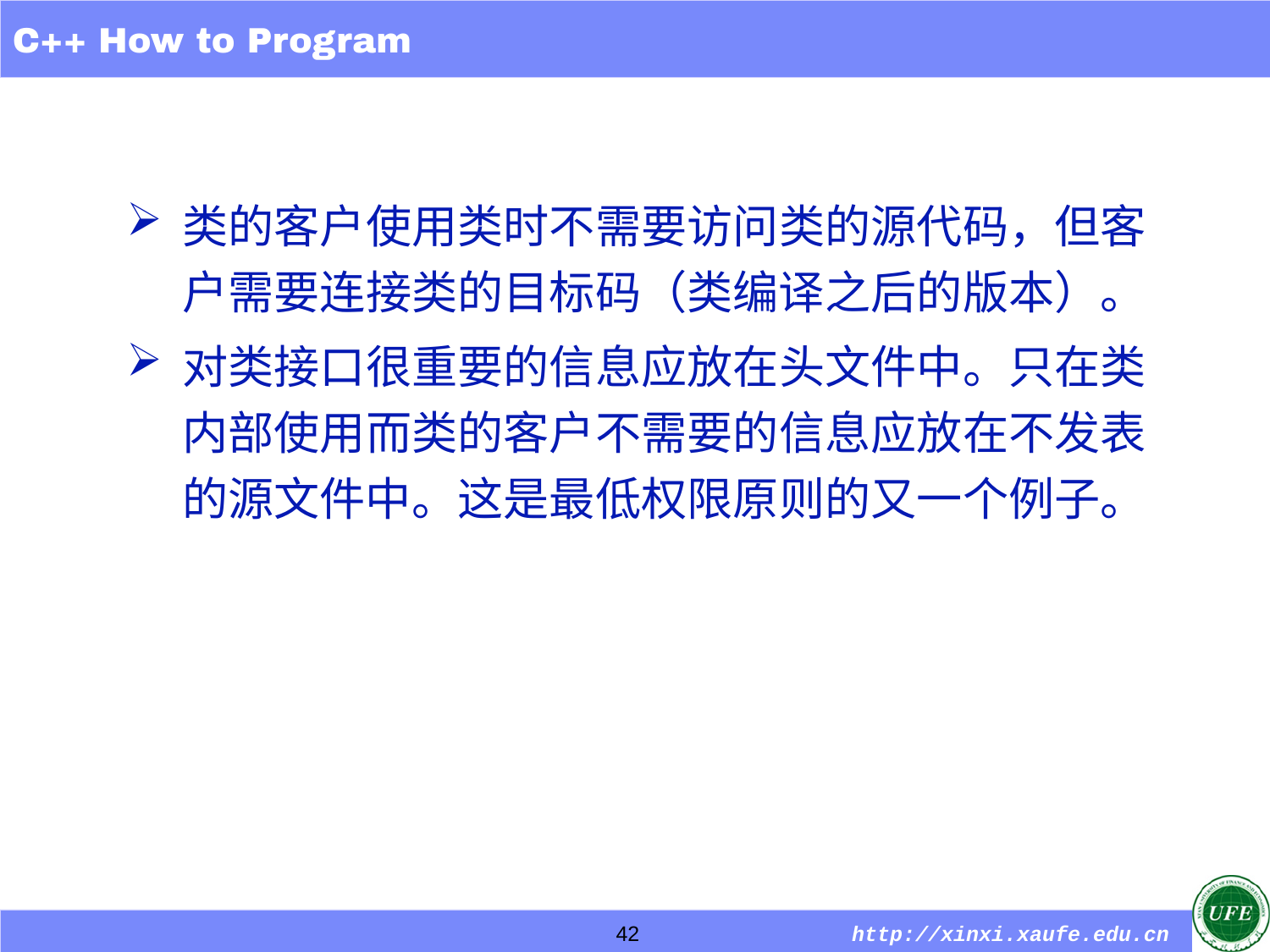

类的客户使用类时不需要访问类的源代码，但客户需要连接类的目标码（类编译之后的版本）。
对类接口很重要的信息应放在头文件中。只在类内部使用而类的客户不需要的信息应放在不发表的源文件中。这是最低权限原则的又一个例子。
42